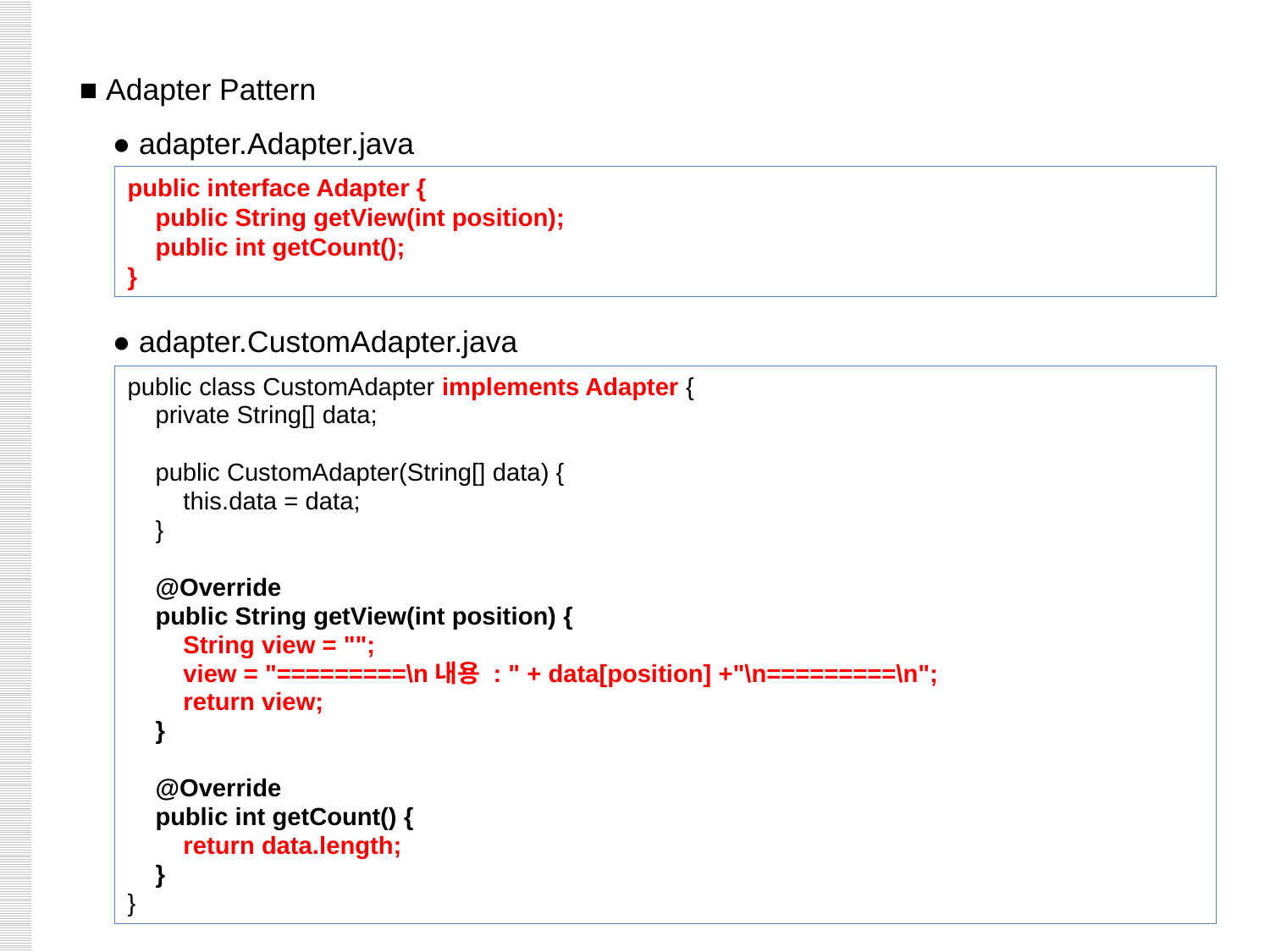

■ Adapter Pattern
    ● adapter.Adapter.java

    ● adapter.CustomAdapter.java
public interface Adapter {
    public String getView(int position);
    public int getCount();
}
public class CustomAdapter implements Adapter {
    private String[] data;

    public CustomAdapter(String[] data) {
        this.data = data;
    }

    @Override
    public String getView(int position) {
        String view = "";
        view = "=========\n내용 : " + data[position] +"\n=========\n";
        return view;
    }

    @Override
    public int getCount() {
        return data.length;
    }
}